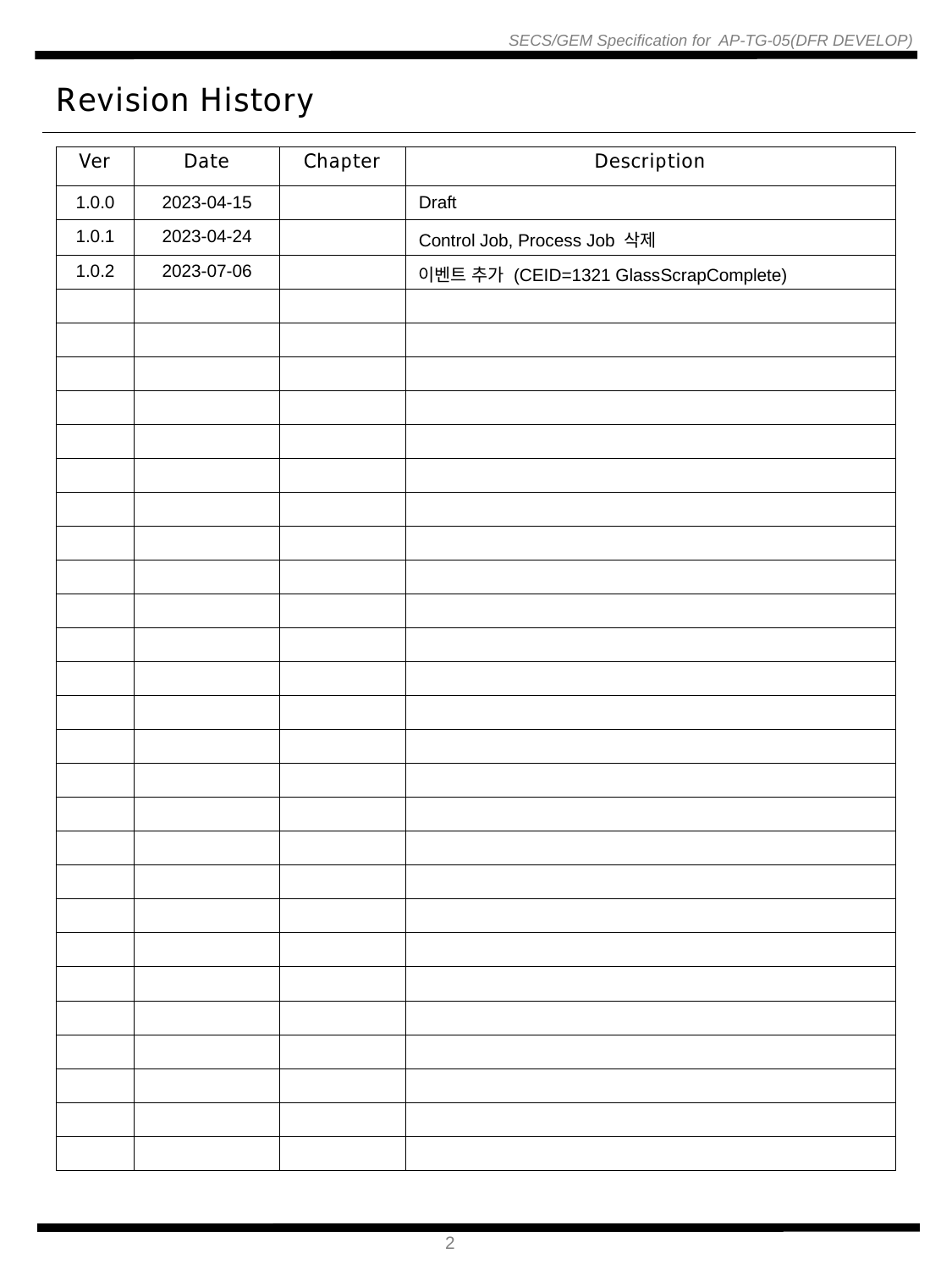

Revision History
| Ver | Date | Chapter | Description |
| --- | --- | --- | --- |
| 1.0.0 | 2023-04-15 |  | Draft |
| 1.0.1 | 2023-04-24 |  | Control Job, Process Job 삭제 |
| 1.0.2 | 2023-07-06 |  | 이벤트 추가 (CEID=1321 GlassScrapComplete) |
|  |  |  |  |
|  |  |  |  |
|  |  |  |  |
|  |  |  |  |
|  |  |  |  |
|  |  |  |  |
|  |  |  |  |
|  |  |  |  |
|  |  |  |  |
|  |  |  |  |
|  |  |  |  |
|  |  |  |  |
|  |  |  |  |
|  |  |  |  |
|  |  |  |  |
|  |  |  |  |
|  |  |  |  |
|  |  |  |  |
|  |  |  |  |
|  |  |  |  |
|  |  |  |  |
|  |  |  |  |
|  |  |  |  |
|  |  |  |  |
|  |  |  |  |
|  |  |  |  |